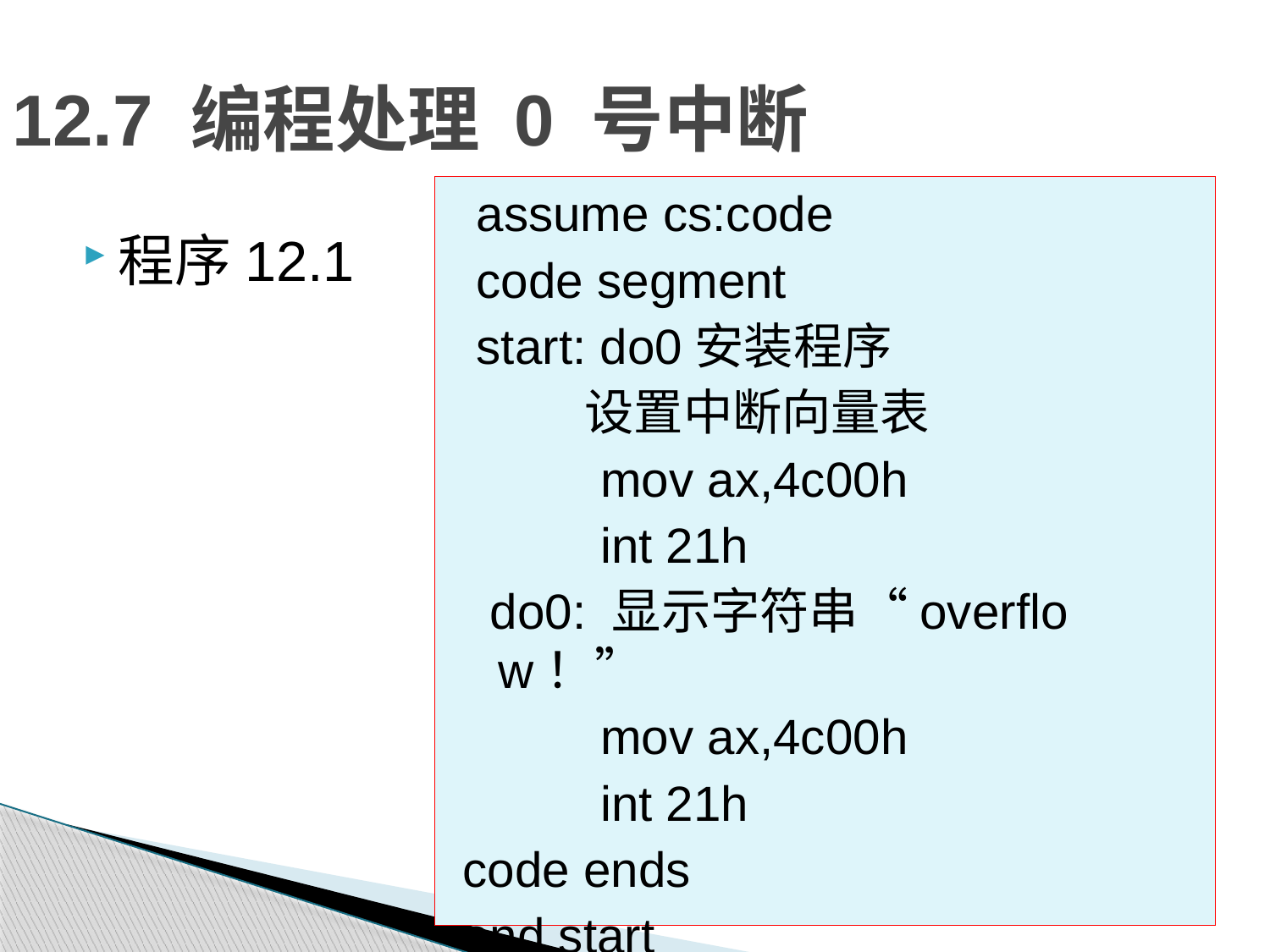

12.7 编程处理 0 号中断
 assume cs:code
 code segment
 start: do0安装程序
          设置中断向量表
          mov ax,4c00h
          int 21h
  do0: 显示字符串“overflow！”
          mov ax,4c00h
          int 21h
code ends
end start
程序12.1